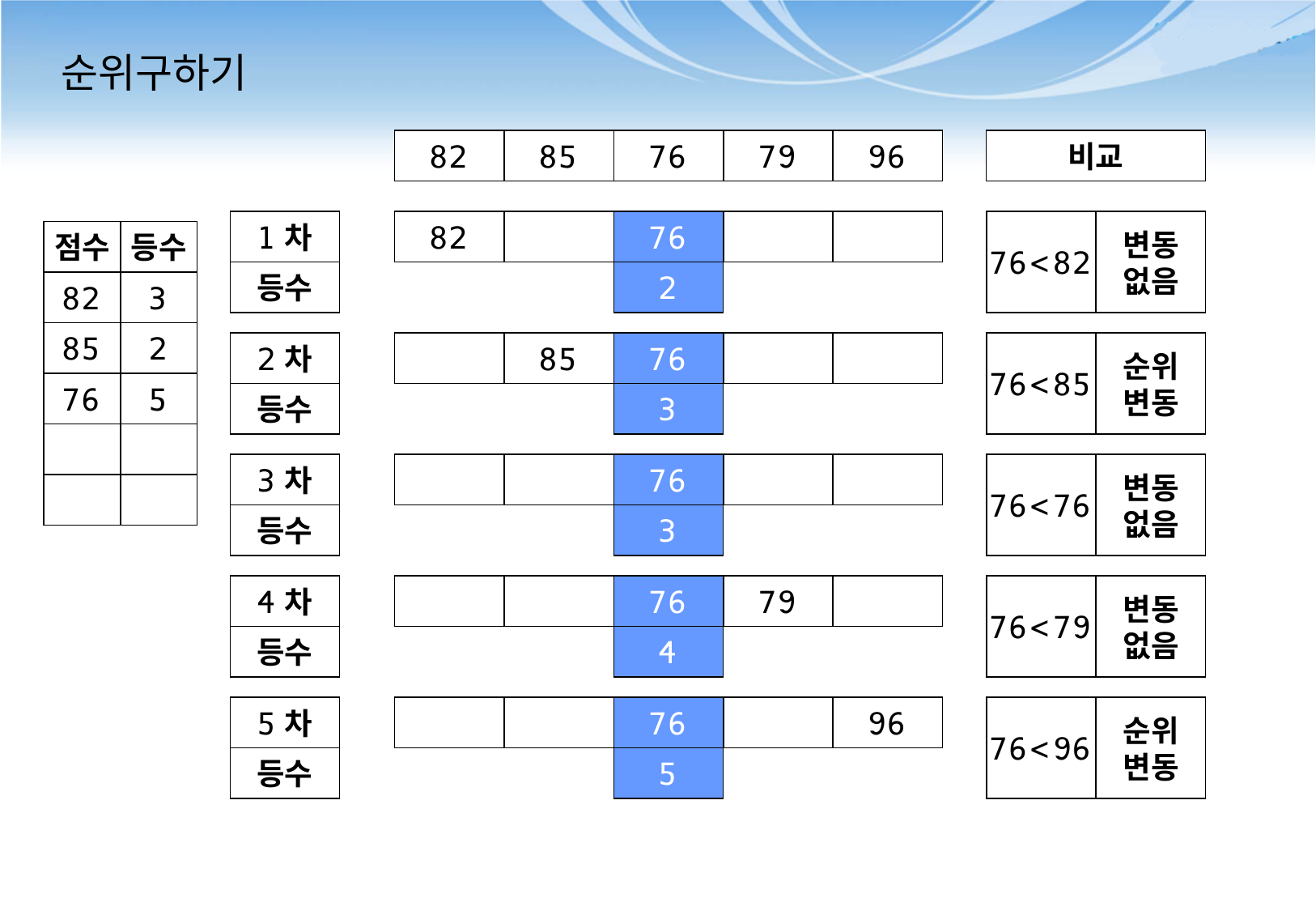

# 순위구하기
82
85
76
79
96
비교
1차
82

76

76<82
변동
없음
점수
등수
등수
2
82
3
85
2
2차

85
76

76<85
순위
변동
76
5
등수
3

3차

76

76<76
변동
없음

등수
3
4차

76
79

76<79
변동
없음
등수
4
5차

76

96
76<96
순위
변동
등수
5